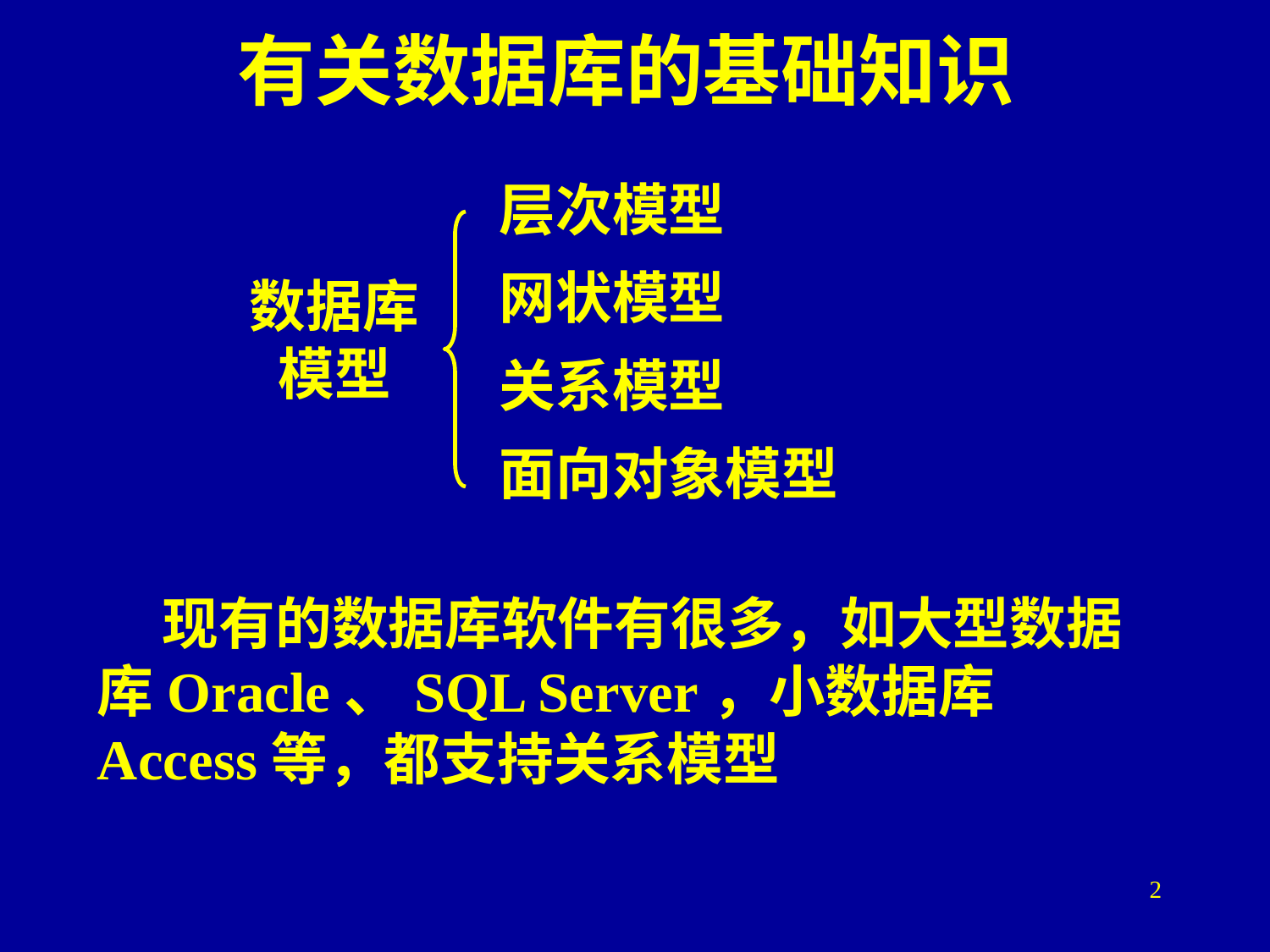

# 有关数据库的基础知识
层次模型
网状模型
关系模型
面向对象模型

数据库模型
    现有的数据库软件有很多，如大型数据库Oracle、SQL Server，小数据库Access等，都支持关系模型
2